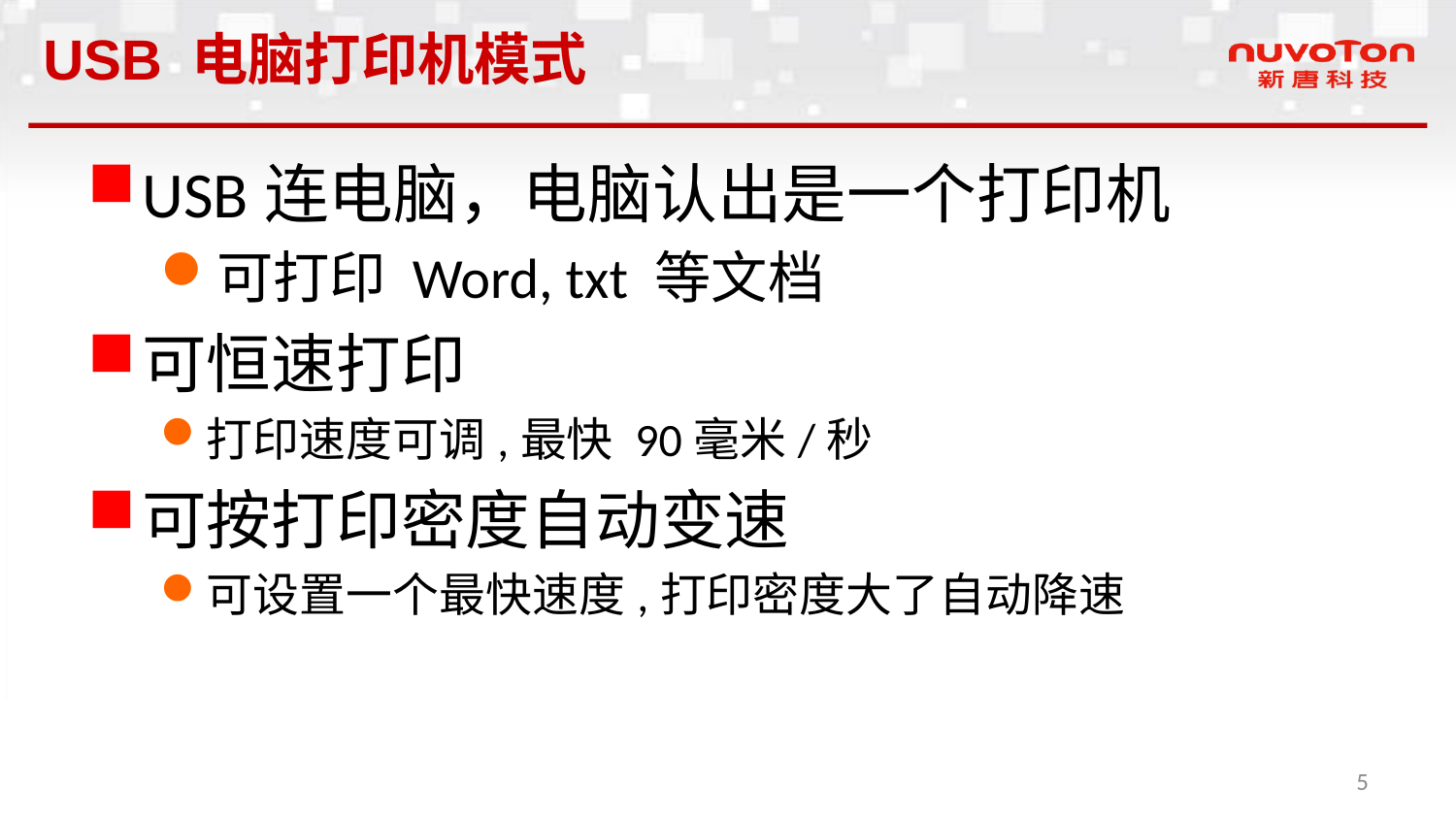

USB 电脑打印机模式
USB连电脑，电脑认出是一个打印机
可打印 Word, txt 等文档
可恒速打印
打印速度可调,最快 90毫米/秒
可按打印密度自动变速
可设置一个最快速度,打印密度大了自动降速